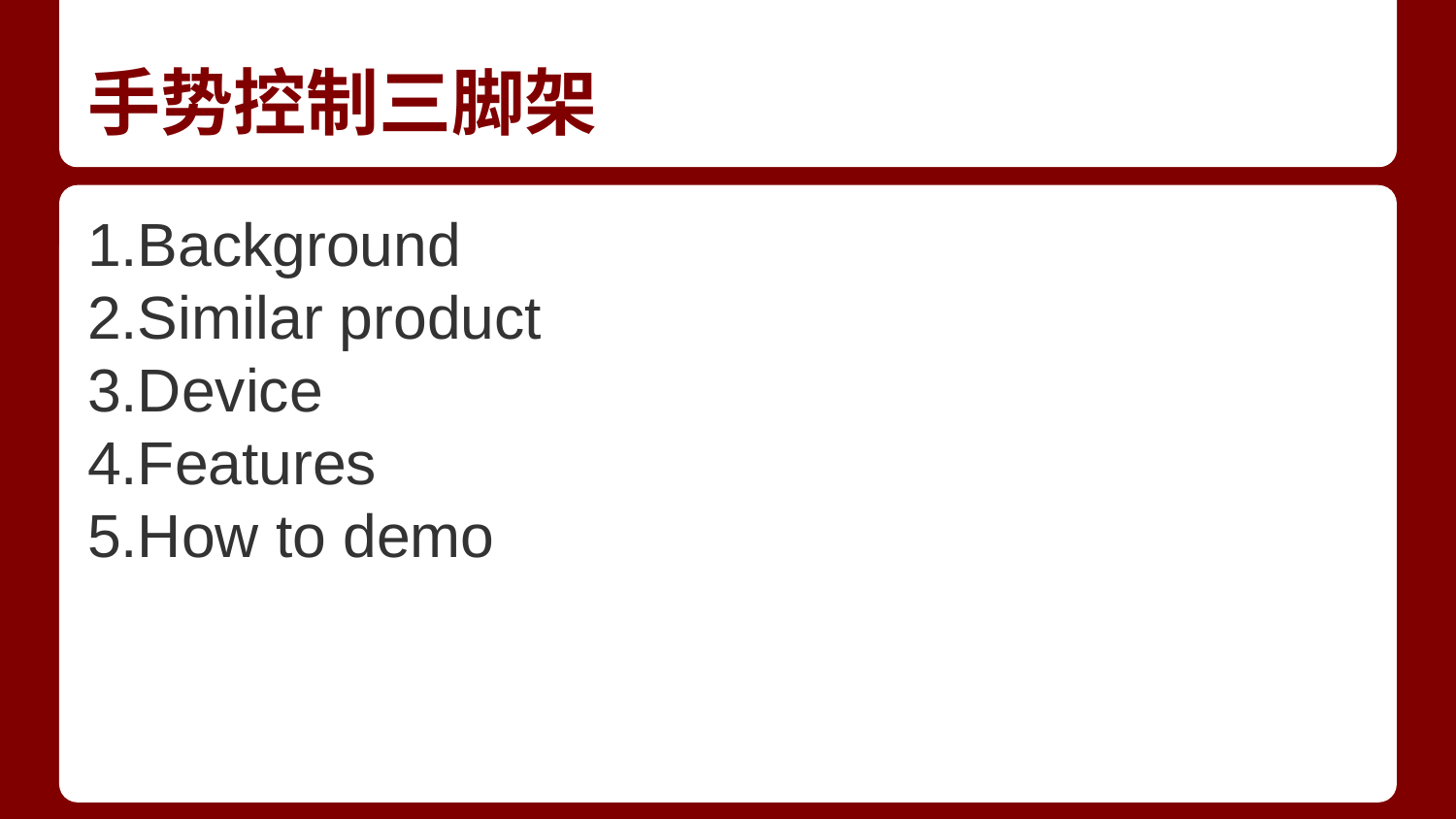

# 手势控制三脚架
1.Background
2.Similar product
3.Device
4.Features
5.How to demo